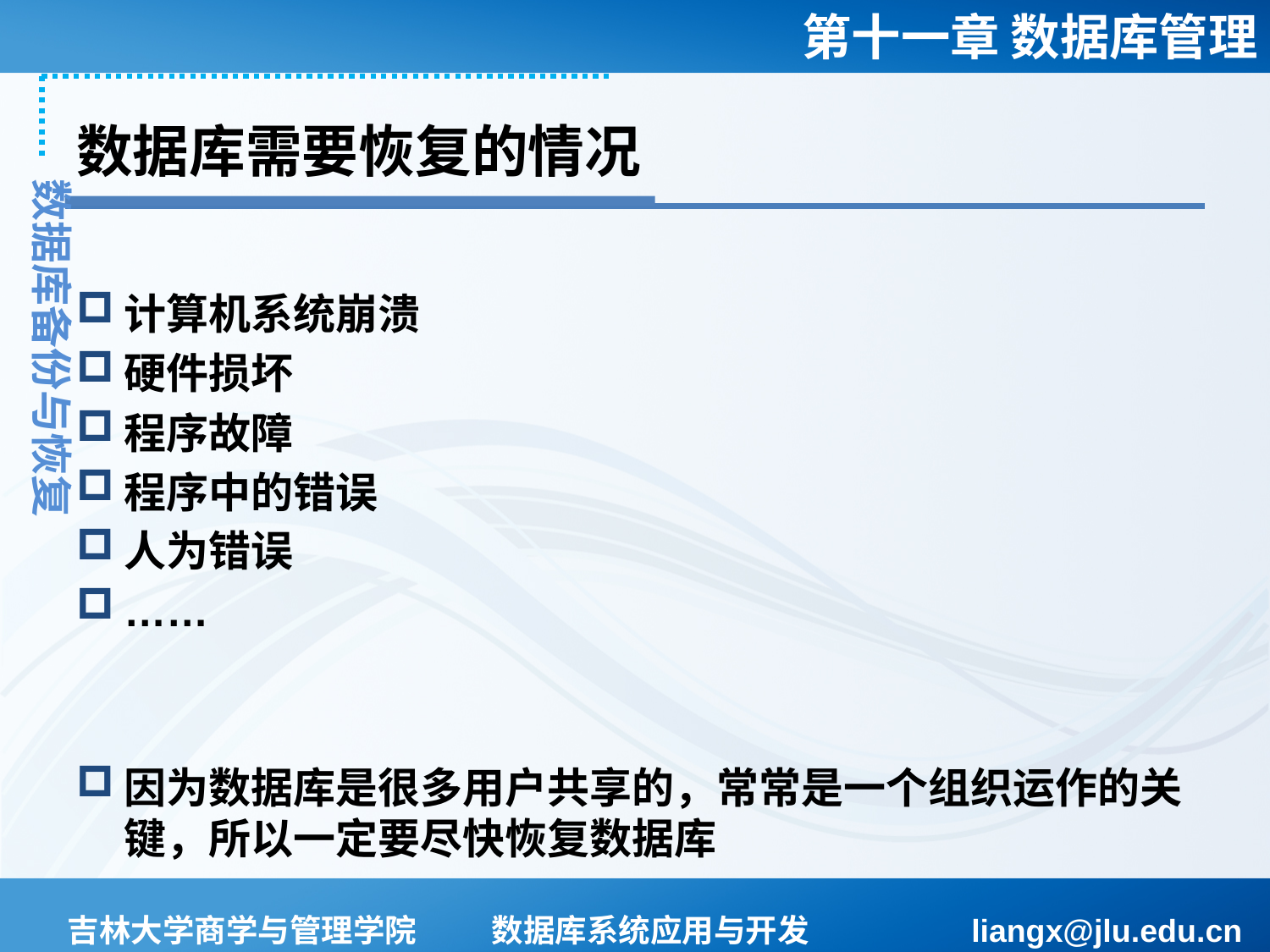

# 数据库需要恢复的情况
数据库备份与恢复

计算机系统崩溃
硬件损坏
程序故障
程序中的错误
人为错误
……

因为数据库是很多用户共享的，常常是一个组织运作的关键，所以一定要尽快恢复数据库